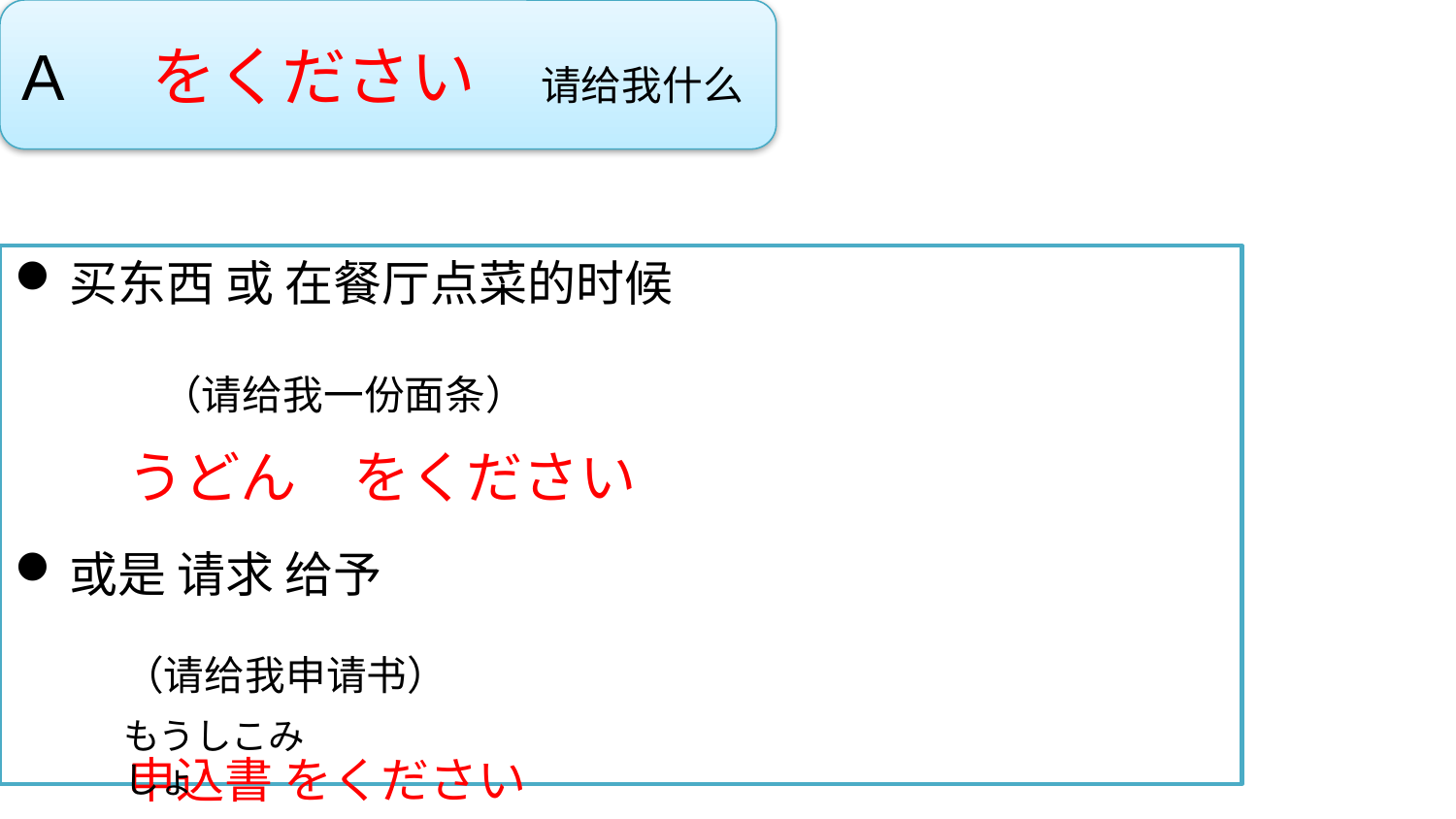

A    をください　请给我什么

买东西 或 在餐厅点菜的时候

或是 请求 给予

（请给我一份面条）
うどん　をください
（请给我申请书）
もうしこみしょ
申込書 をください